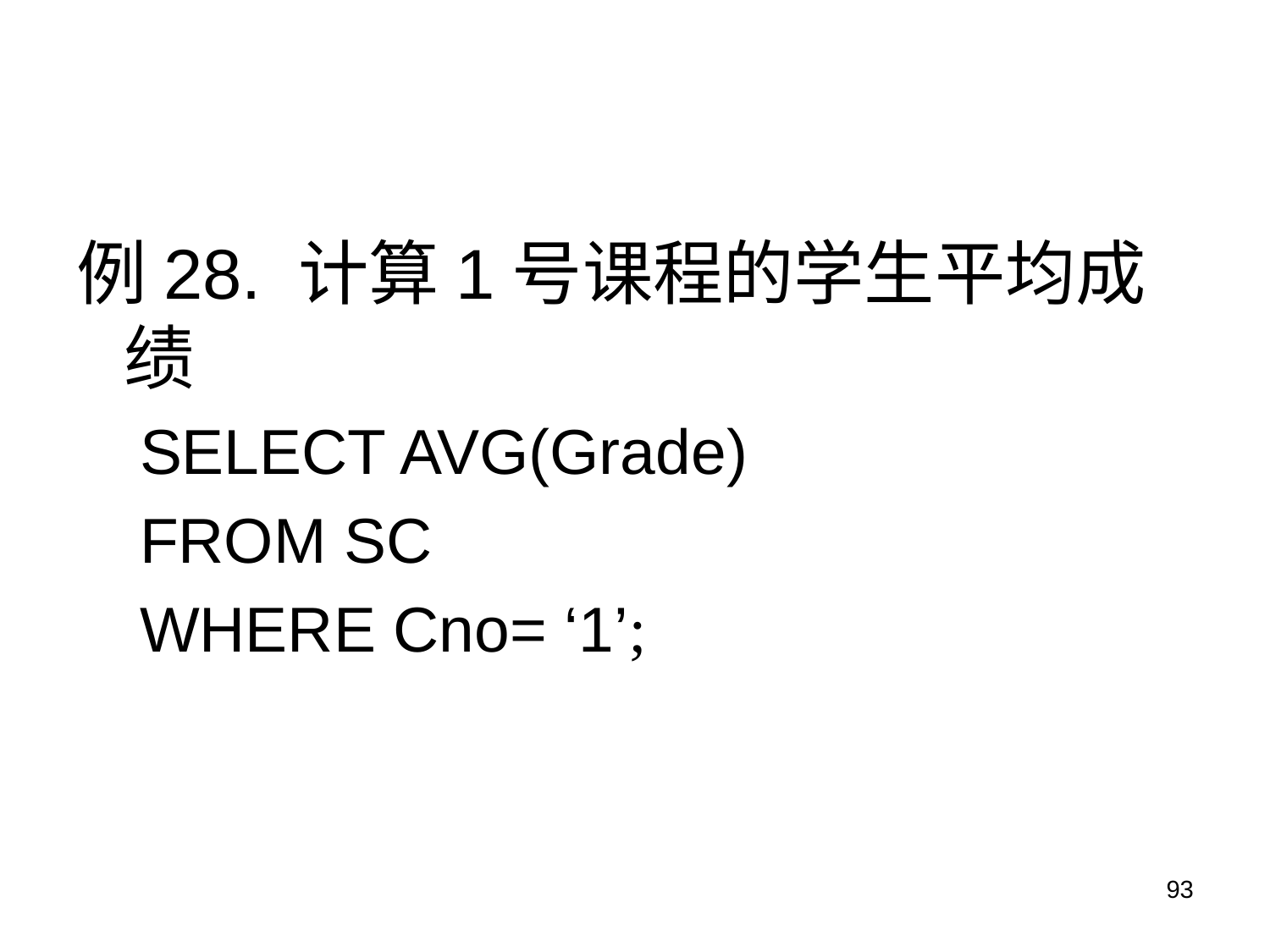

例28. 计算1号课程的学生平均成绩
SELECT AVG(Grade)
FROM SC
WHERE Cno= ‘1’;

93